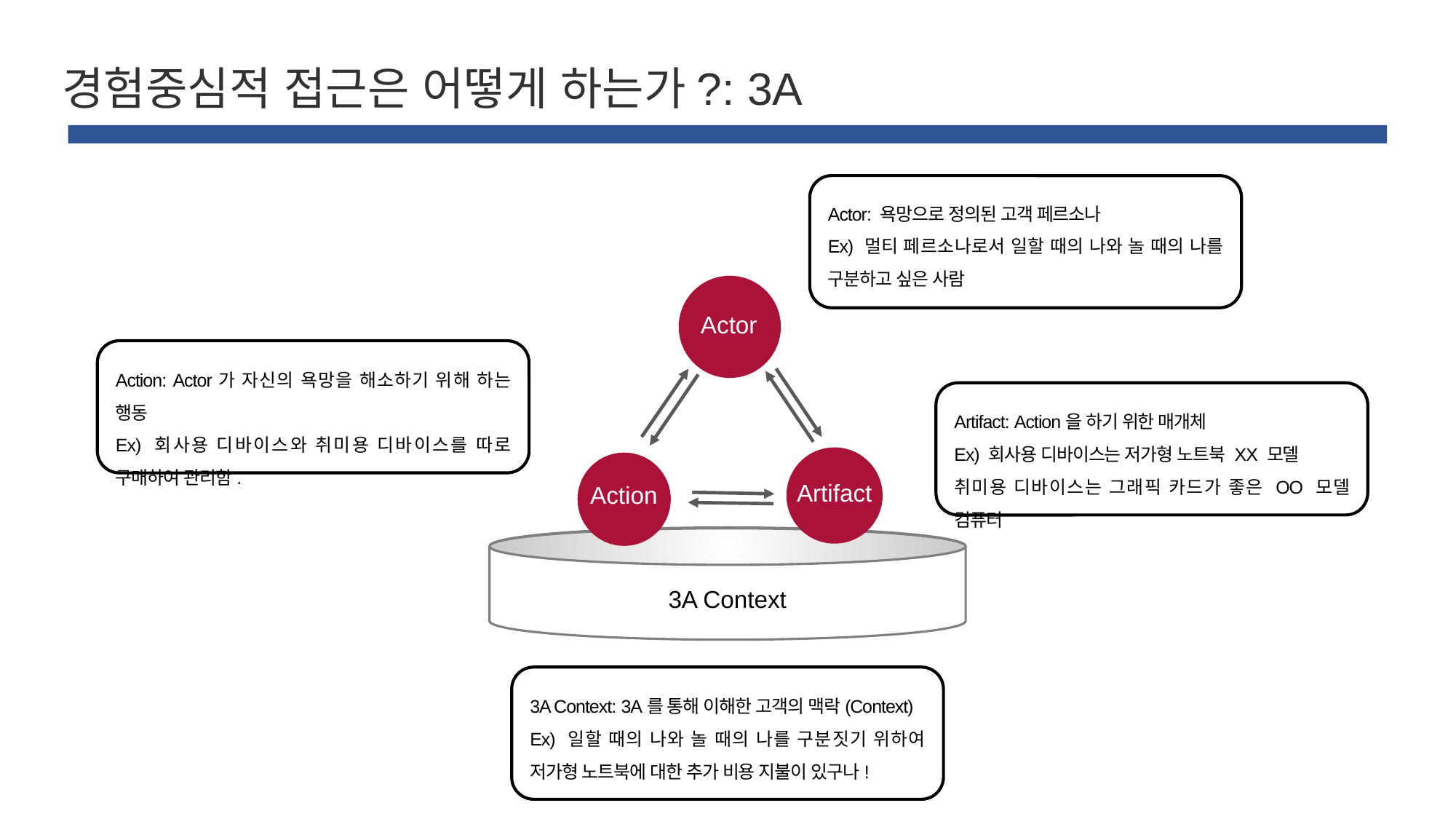

경험중심적 접근은 어떻게 하는가?: 3A

Actor: 욕망으로 정의된 고객 페르소나
Ex) 멀티 페르소나로서 일할 때의 나와 놀 때의 나를 구분하고 싶은 사람

Actor

Action: Actor가 자신의 욕망을 해소하기 위해 하는 행동
Ex) 회사용 디바이스와 취미용 디바이스를 따로 구매하여 관리함.

Artifact: Action을 하기 위한 매개체
Ex) 회사용 디바이스는 저가형 노트북 XX 모델
취미용 디바이스는 그래픽 카드가 좋은 OO 모델 컴퓨터

Artifact
Action

3A Context

3A Context: 3A를 통해 이해한 고객의 맥락(Context)
Ex) 일할 때의 나와 놀 때의 나를 구분짓기 위하여 저가형 노트북에 대한 추가 비용 지불이 있구나!